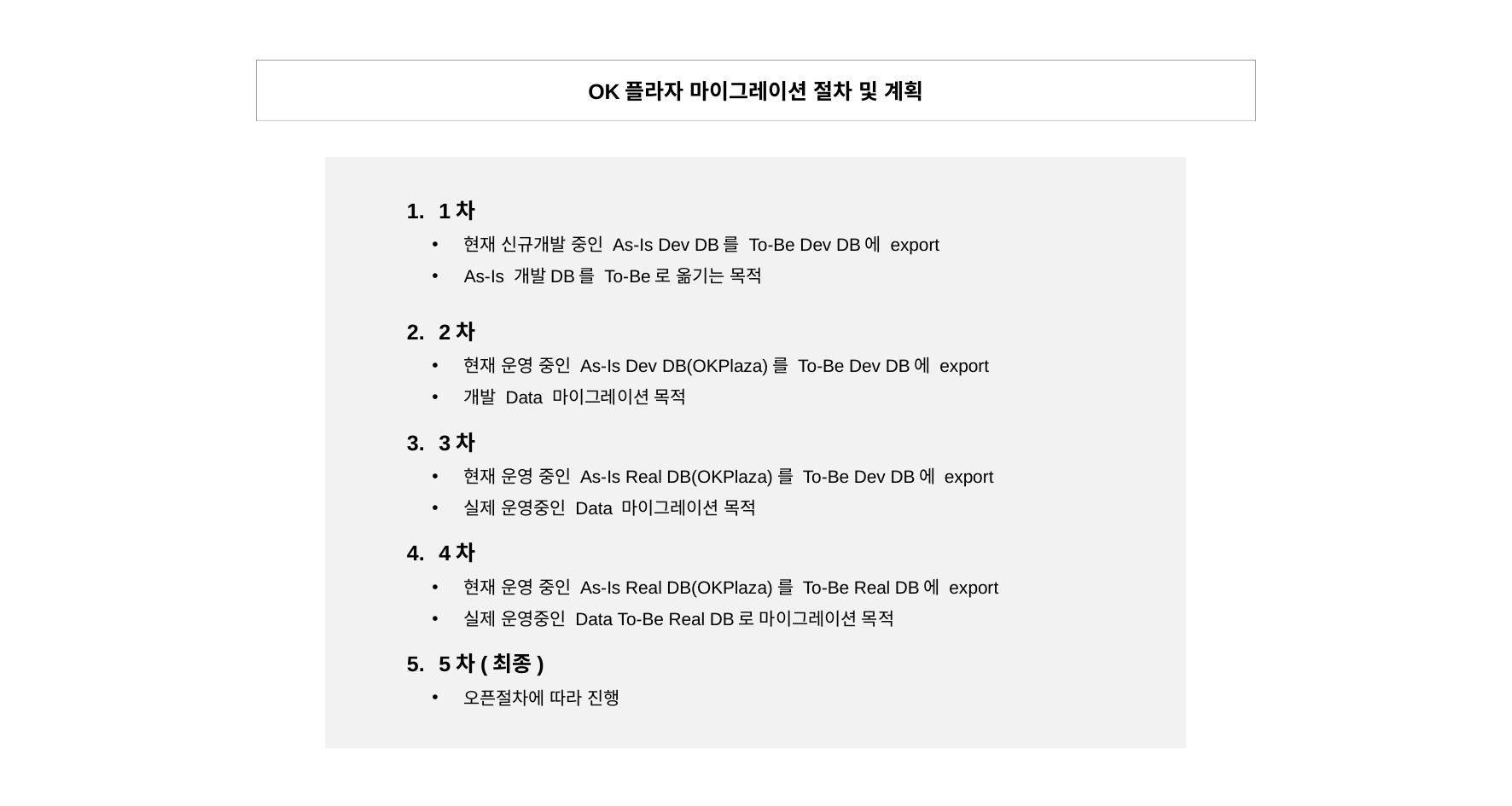

| OK플라자 마이그레이션 절차 및 계획 |
| --- |
1차
현재 신규개발 중인 As-Is Dev DB를 To-Be Dev DB에 export
As-Is 개발DB를 To-Be로 옮기는 목적

2차
현재 운영 중인 As-Is Dev DB(OKPlaza)를 To-Be Dev DB에 export
개발 Data 마이그레이션 목적

3차
현재 운영 중인 As-Is Real DB(OKPlaza)를 To-Be Dev DB에 export
실제 운영중인 Data 마이그레이션 목적

4차
현재 운영 중인 As-Is Real DB(OKPlaza)를 To-Be Real DB에 export
실제 운영중인 Data To-Be Real DB로 마이그레이션 목적

5차(최종)
오픈절차에 따라 진행